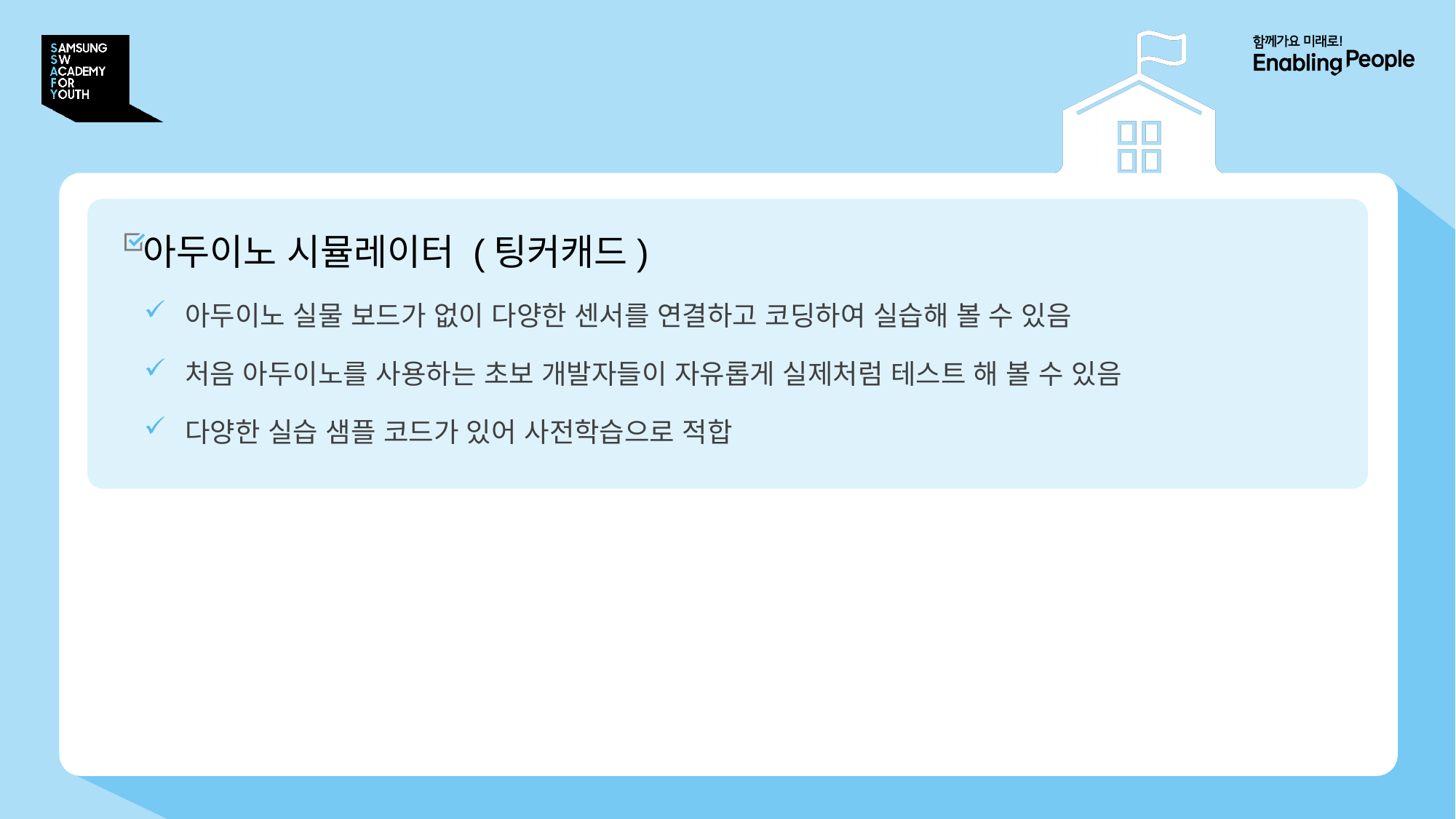

# 아두이노 시뮬레이터 이해하기

아두이노 시뮬레이터 (팅커캐드)
아두이노 실물 보드가 없이 다양한 센서를 연결하고 코딩하여 실습해 볼 수 있음
처음 아두이노를 사용하는 초보 개발자들이 자유롭게 실제처럼 테스트 해 볼 수 있음
다양한 실습 샘플 코드가 있어 사전학습으로 적합